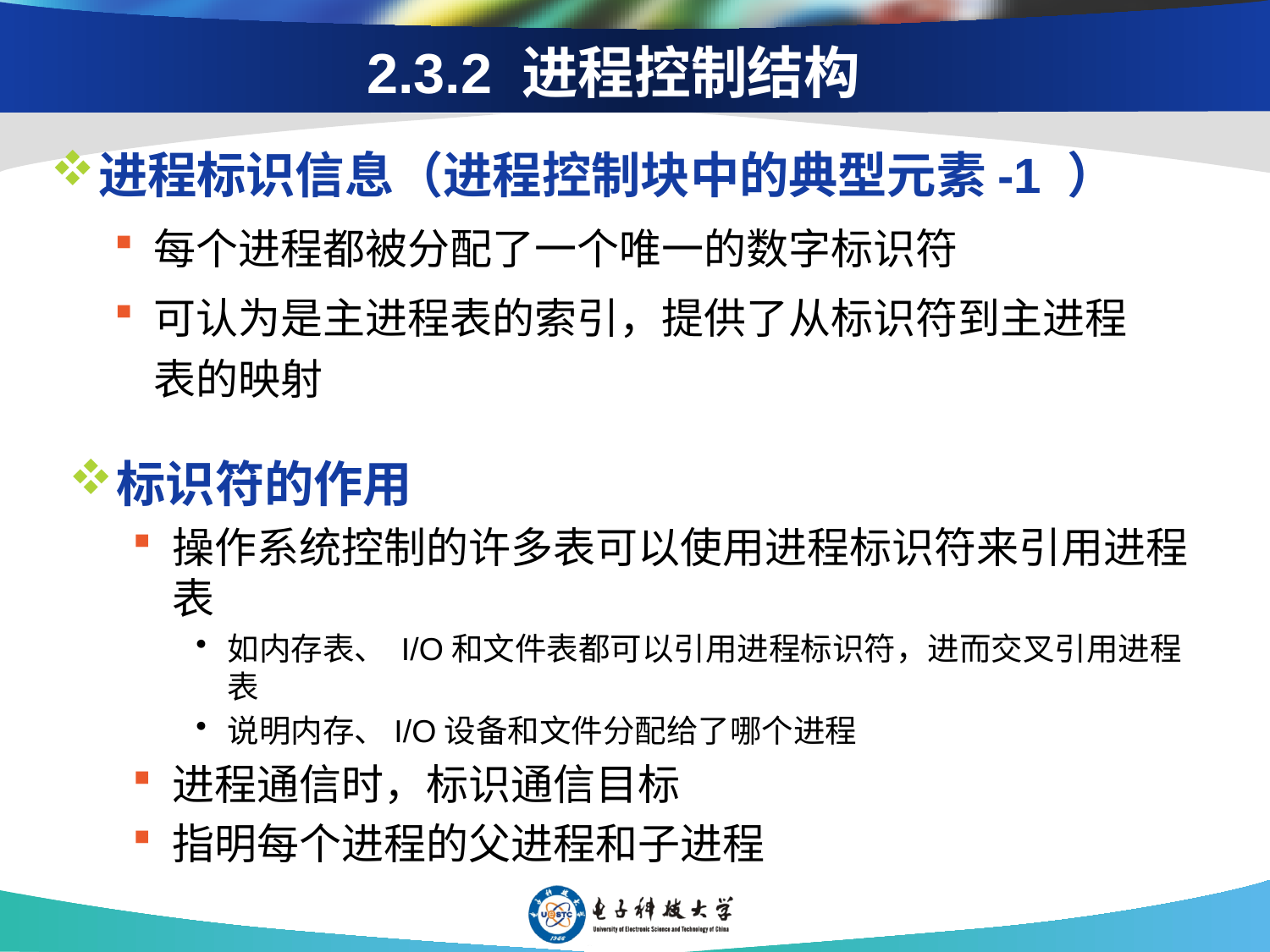

# 2.3.2 进程控制结构
进程标识信息（进程控制块中的典型元素-1 ）
每个进程都被分配了一个唯一的数字标识符
可认为是主进程表的索引，提供了从标识符到主进程表的映射

标识符的作用
操作系统控制的许多表可以使用进程标识符来引用进程表
如内存表、 I/O和文件表都可以引用进程标识符，进而交叉引用进程表
说明内存、I/O设备和文件分配给了哪个进程
进程通信时，标识通信目标
指明每个进程的父进程和子进程